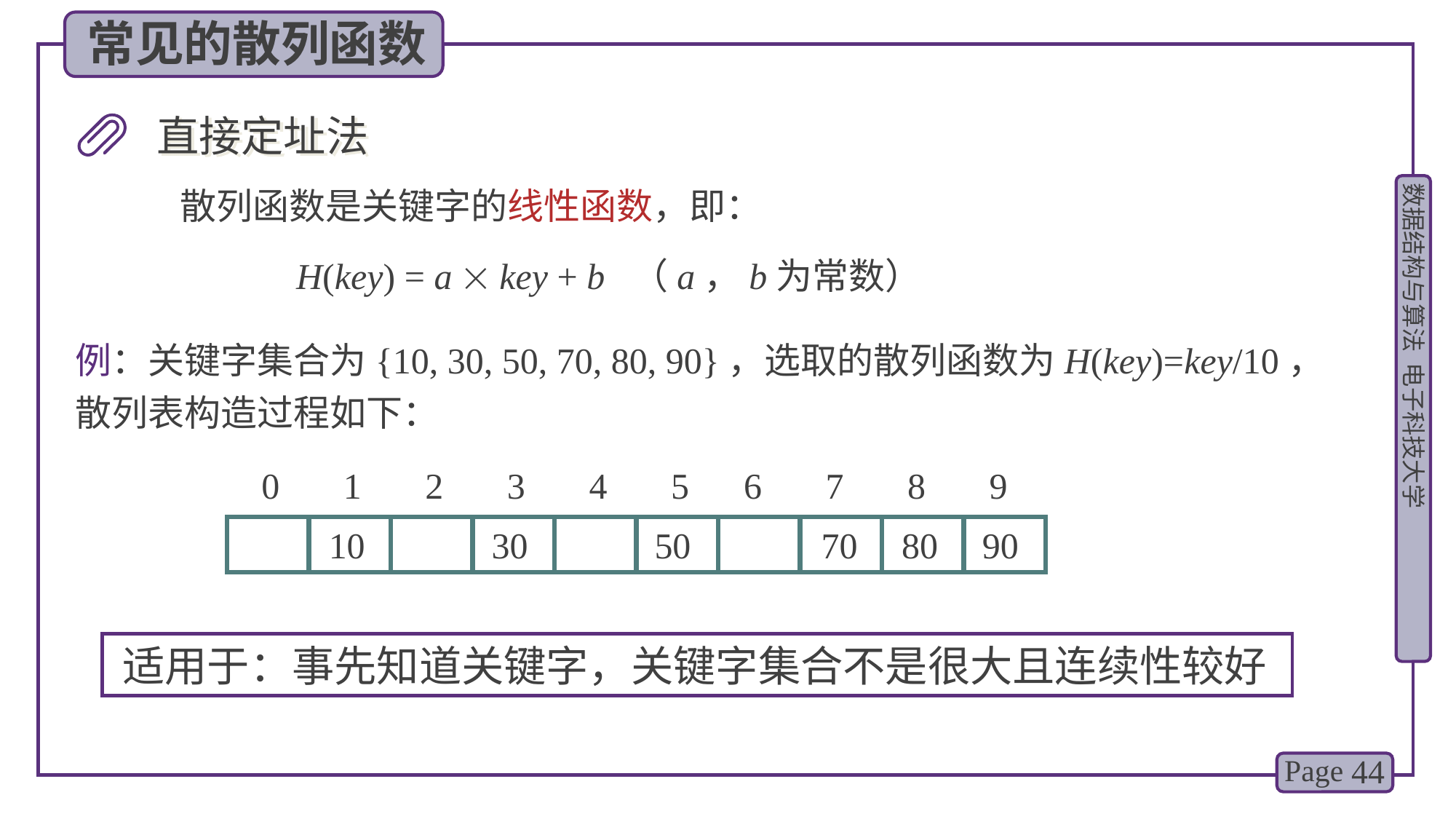

常见的散列函数

直接定址法

散列函数是关键字的线性函数，即：
        H(key) = a × key + b  （a，b为常数）
例：关键字集合为{10, 30, 50, 70, 80, 90}，选取的散列函数为H(key)=key/10，散列表构造过程如下：
   0       1       2       3       4       5      6       7       8       9

10
30
50
70
80
90
适用于：事先知道关键字，关键字集合不是很大且连续性较好